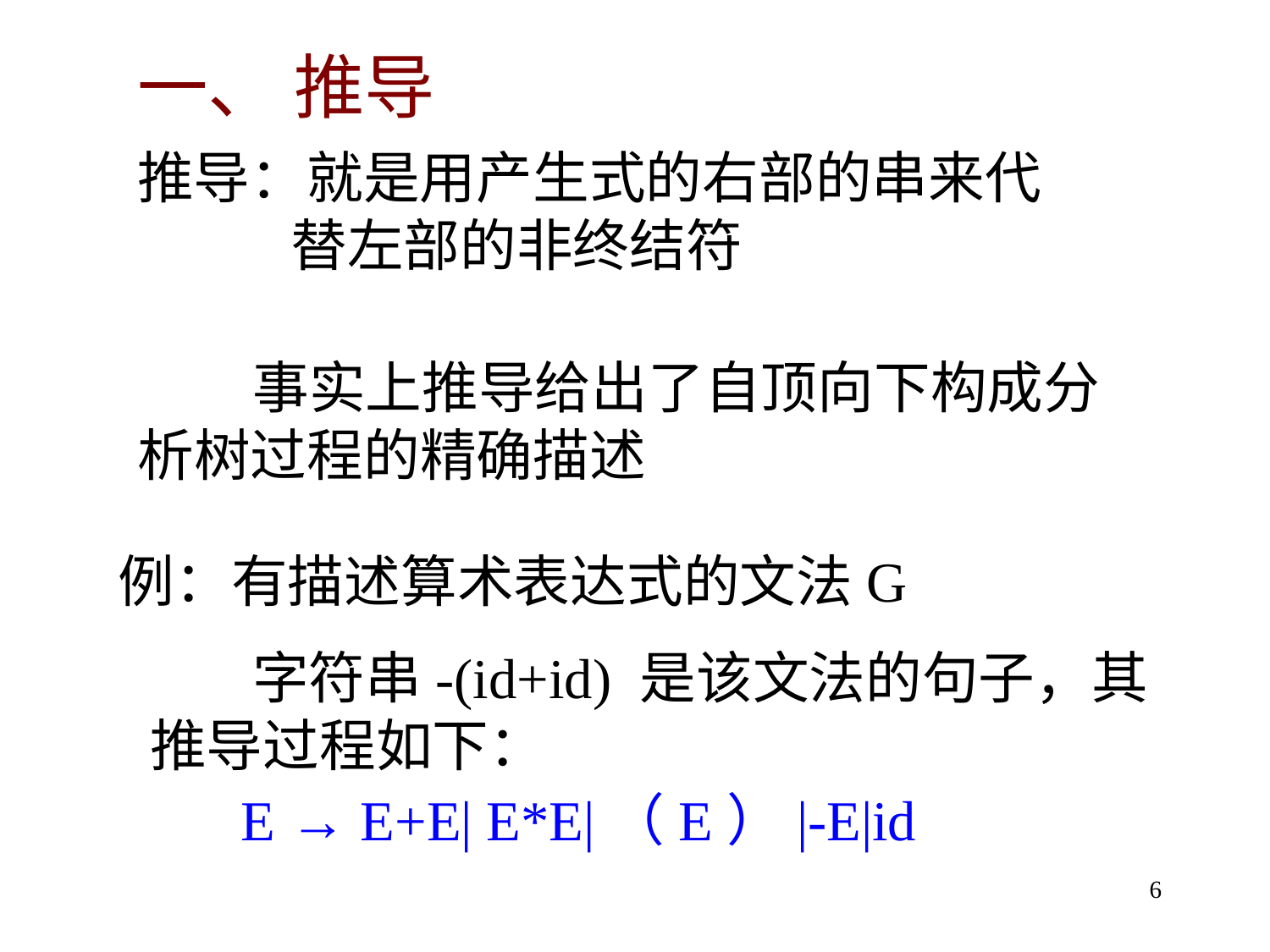

一、 推导

推导：就是用产生式的右部的串来代
           替左部的非终结符
        事实上推导给出了自顶向下构成分析树过程的精确描述
例：有描述算术表达式的文法G
       字符串-(id+id) 是该文法的句子，其推导过程如下：
        E → E+E| E*E|（E）|-E|id
6